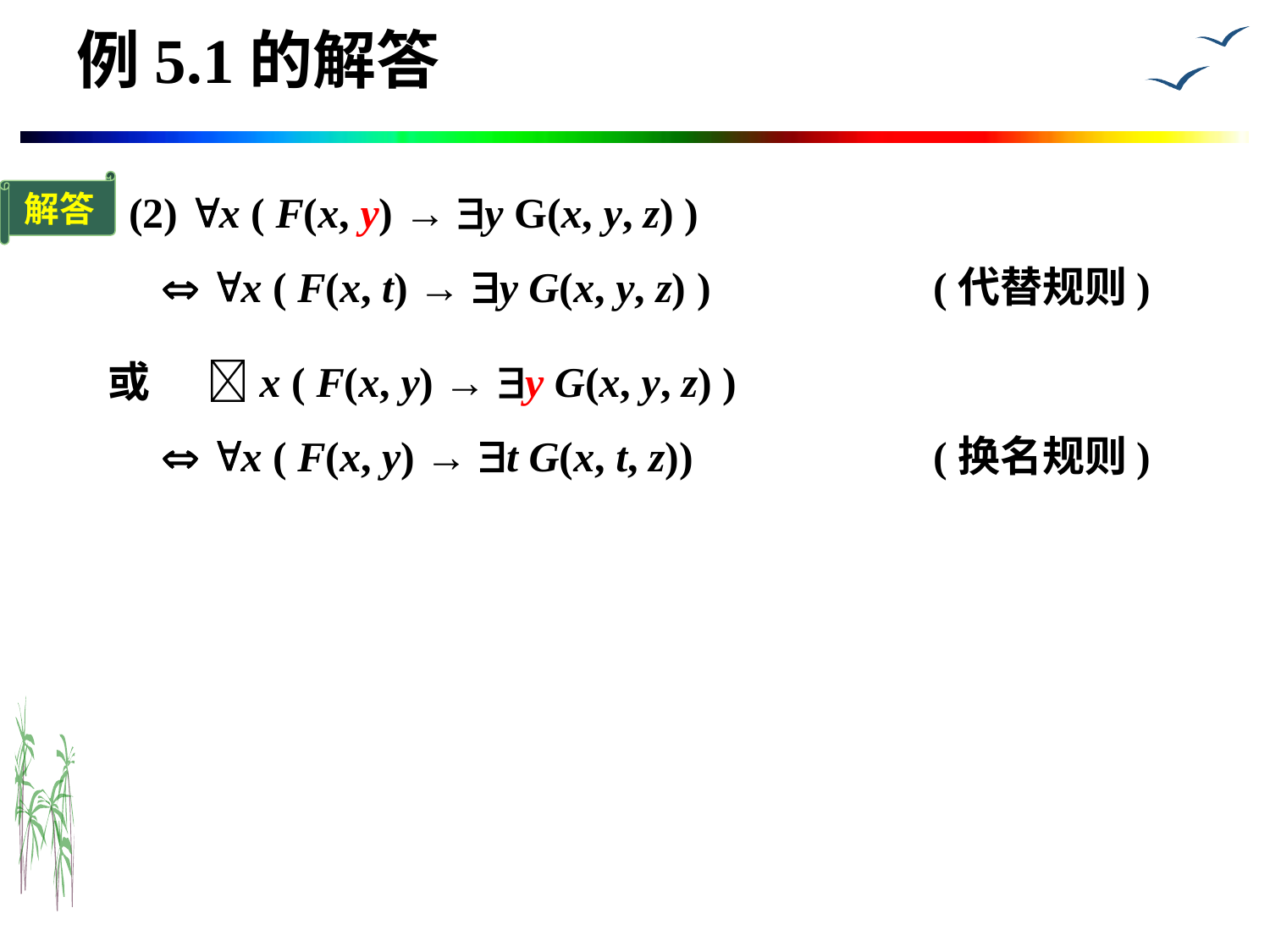

# 例5.1的解答
解答
(2) ∀x ( F(x, y) → ∃y G(x, y, z) )
 ⇔ ∀x ( F(x, t) → ∃y G(x, y, z) )
(代替规则)
或      ∀x ( F(x, y) → ∃y G(x, y, z) )
 ⇔ ∀x ( F(x, y) → ∃t G(x, t, z))
(换名规则)